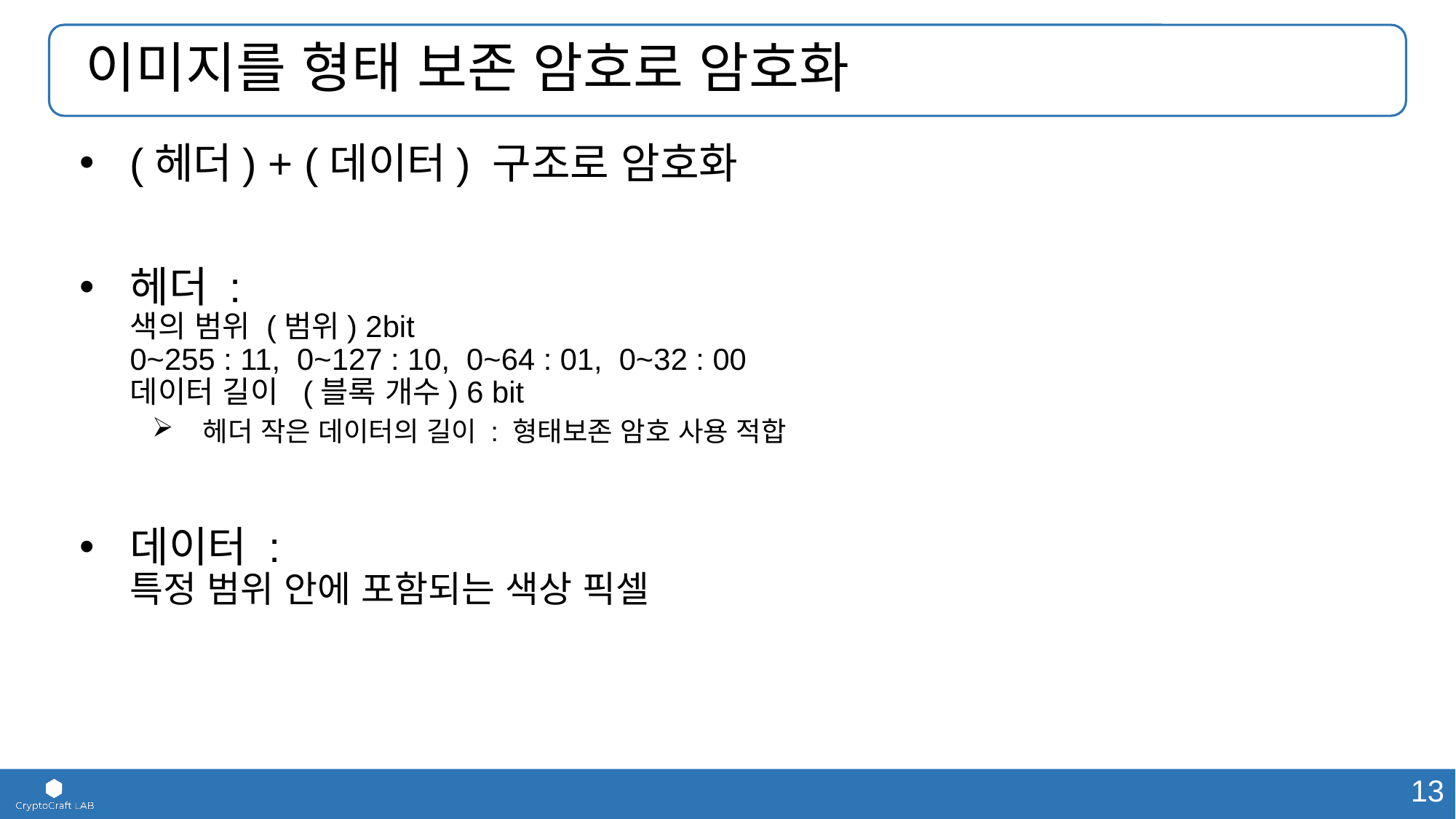

# 이미지를 형태 보존 암호로 암호화
(헤더) + (데이터) 구조로 암호화

헤더 :
색의 범위 (범위) 2bit
0~255 : 11,  0~127 : 10,  0~64 : 01,  0~32 : 00
데이터 길이  (블록 개수) 6 bit
헤더 작은 데이터의 길이 : 형태보존 암호 사용 적합

데이터 :
특정 범위 안에 포함되는 색상 픽셀